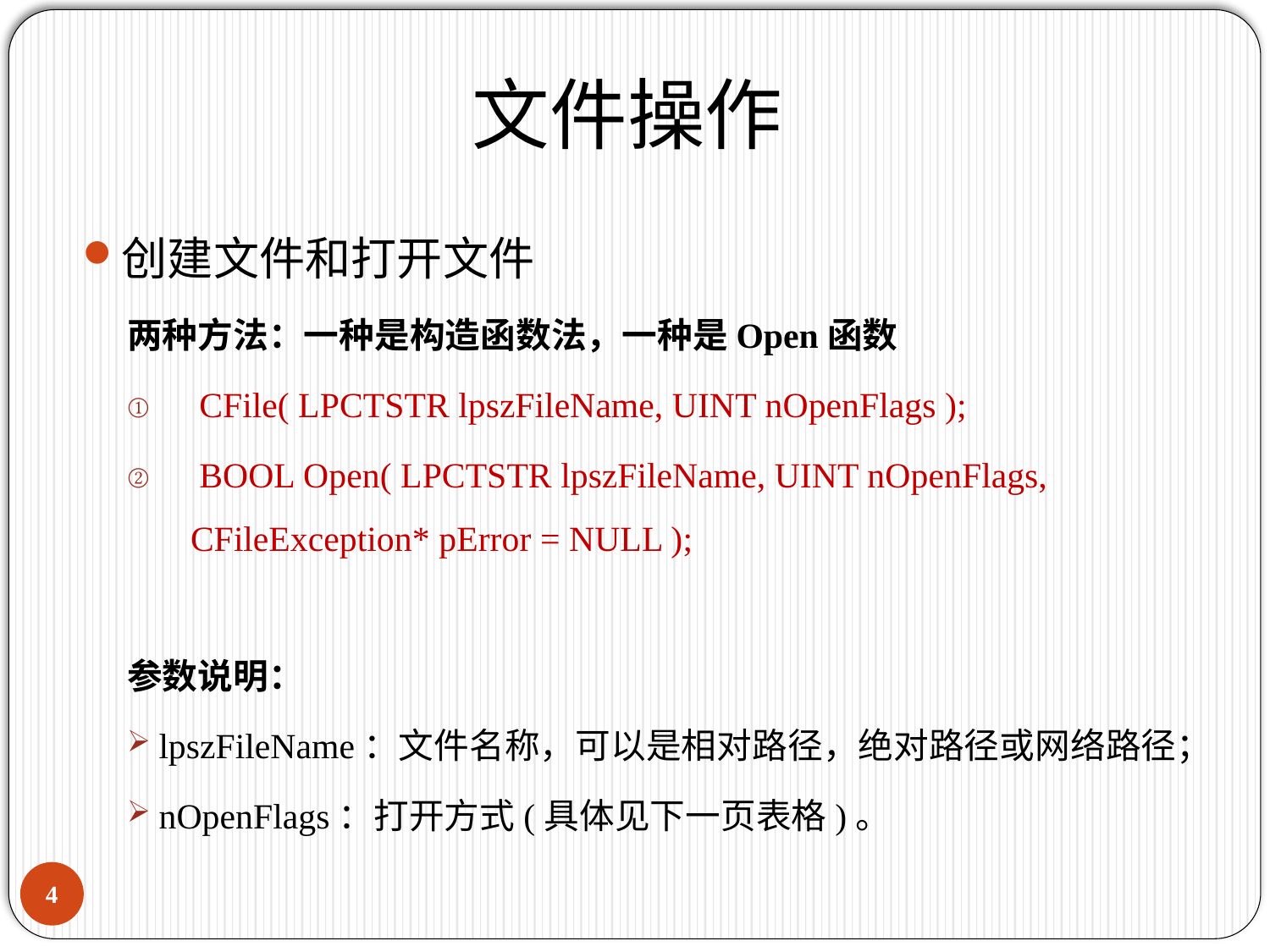

文件操作
创建文件和打开文件
两种方法：一种是构造函数法，一种是Open函数
 CFile( LPCTSTR lpszFileName, UINT nOpenFlags );
 BOOL Open( LPCTSTR lpszFileName, UINT nOpenFlags, CFileException* pError = NULL );

参数说明：
lpszFileName：文件名称，可以是相对路径，绝对路径或网络路径；
nOpenFlags：打开方式(具体见下一页表格)。
4